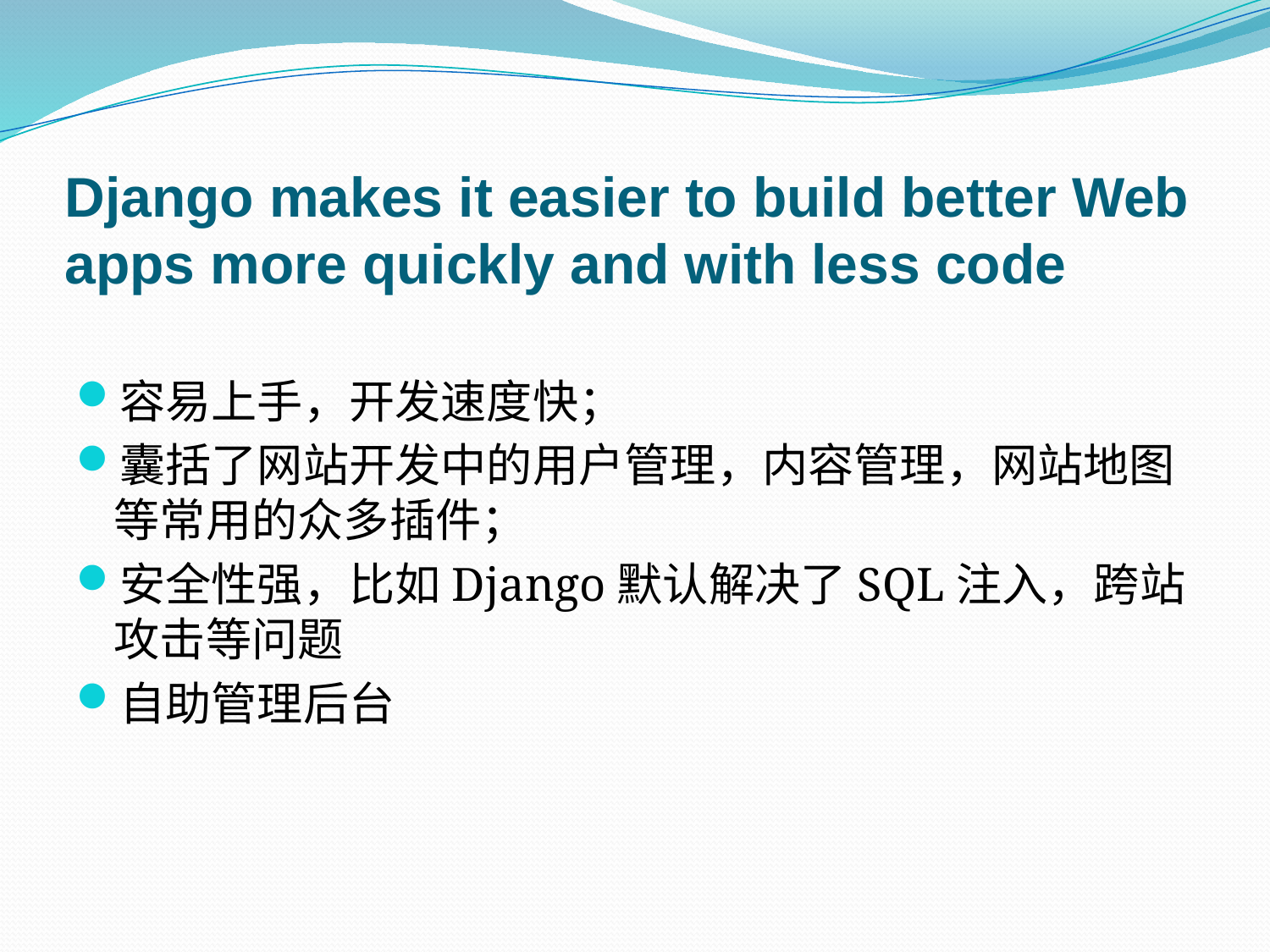

# Django makes it easier to build better Web apps more quickly and with less code
容易上手，开发速度快；
囊括了网站开发中的用户管理，内容管理，网站地图等常用的众多插件；
安全性强，比如Django默认解决了SQL注入，跨站攻击等问题
自助管理后台